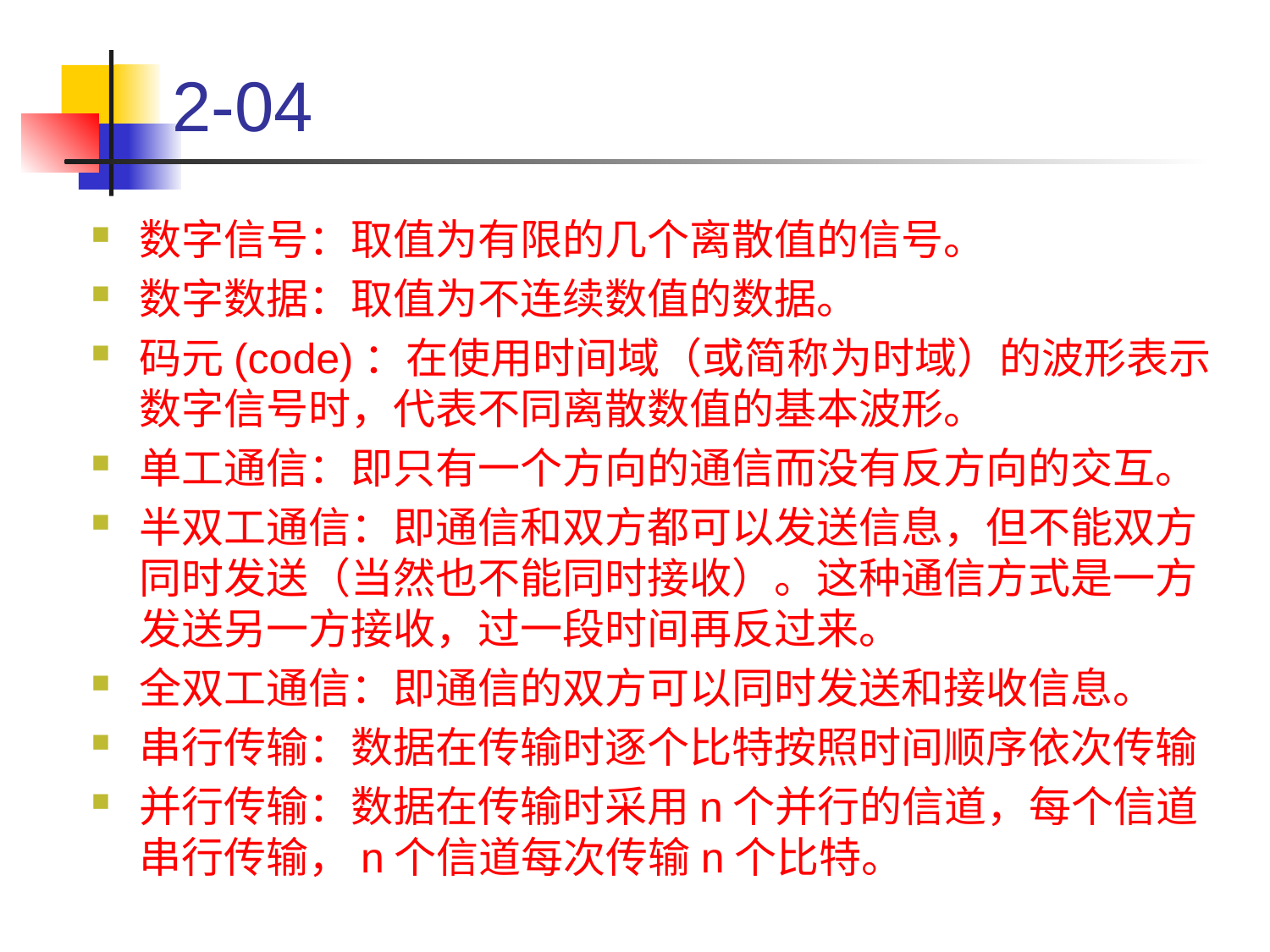

# 2-04
数字信号：取值为有限的几个离散值的信号。
数字数据：取值为不连续数值的数据。
码元(code)：在使用时间域（或简称为时域）的波形表示数字信号时，代表不同离散数值的基本波形。
单工通信：即只有一个方向的通信而没有反方向的交互。
半双工通信：即通信和双方都可以发送信息，但不能双方同时发送（当然也不能同时接收）。这种通信方式是一方发送另一方接收，过一段时间再反过来。
全双工通信：即通信的双方可以同时发送和接收信息。
串行传输：数据在传输时逐个比特按照时间顺序依次传输
并行传输：数据在传输时采用n个并行的信道，每个信道串行传输，n个信道每次传输n个比特。